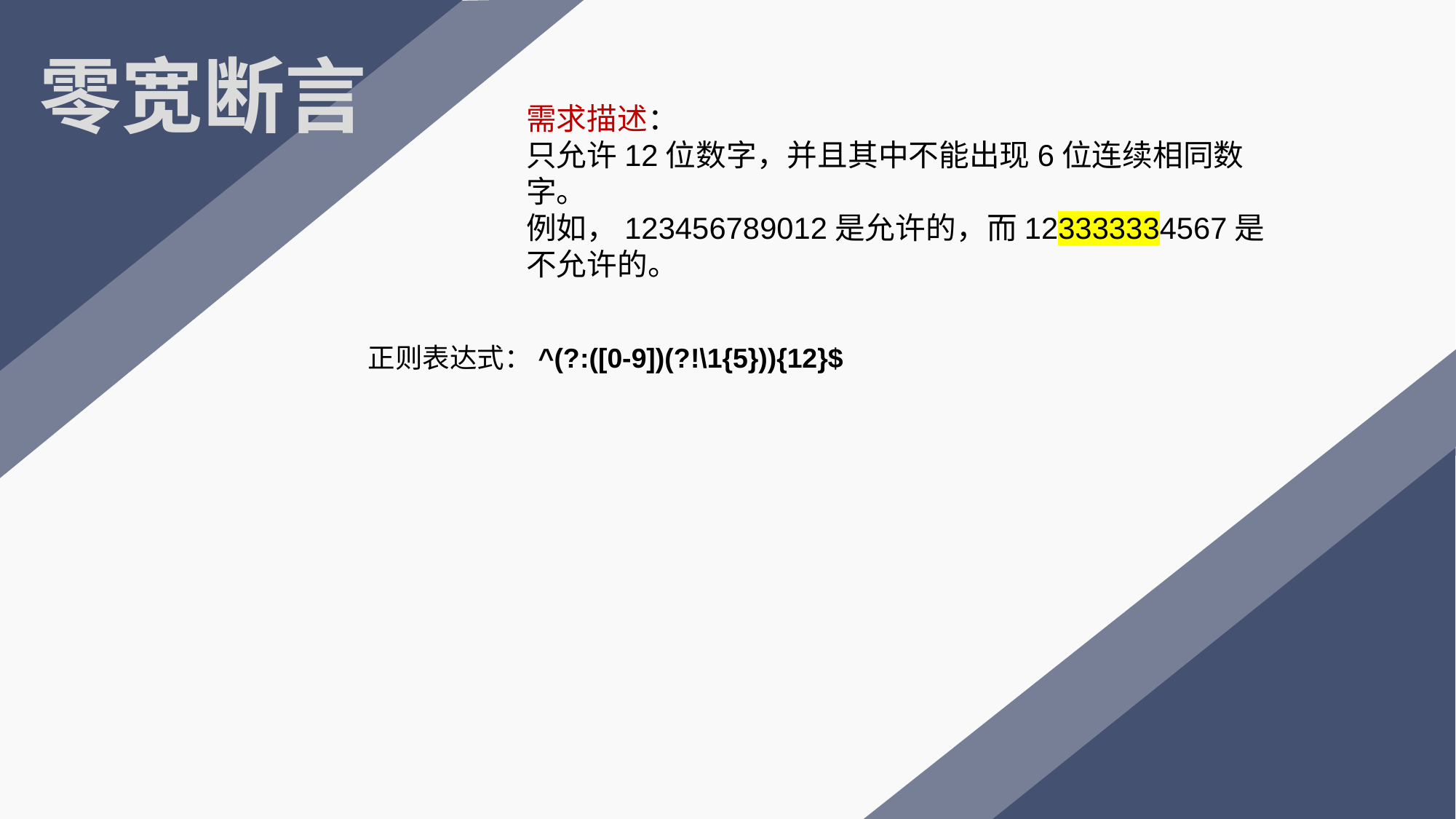

零宽断言
需求描述：
只允许12位数字，并且其中不能出现6位连续相同数字。
例如，123456789012是允许的，而123333334567是不允许的。
正则表达式：^(?:([0-9])(?!\1{5})){12}$